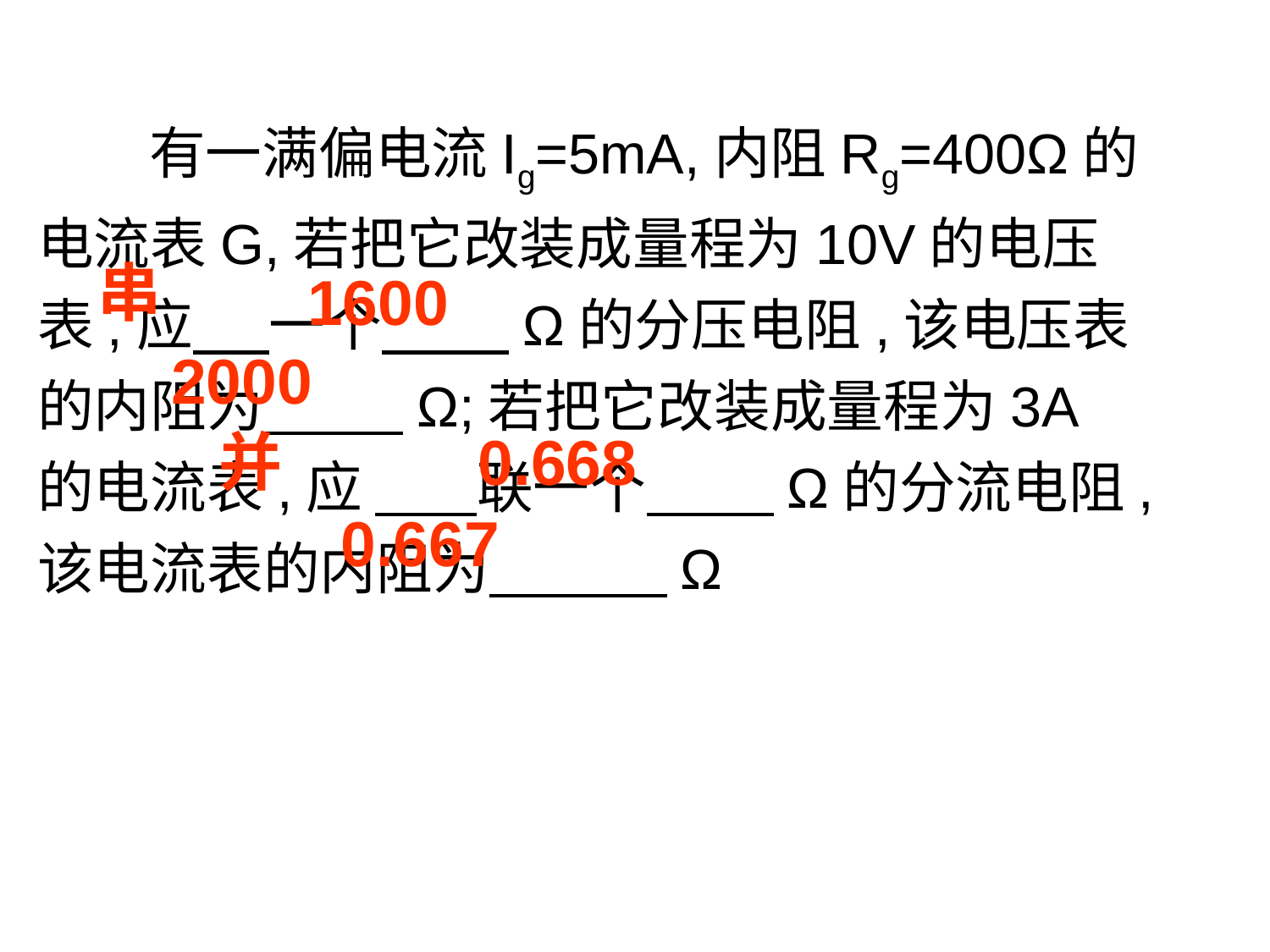

有一满偏电流Ig=5mA,内阻Rg=400Ω的电流表G,若把它改装成量程为10V的电压表,应      一个          Ω的分压电阻,该电压表的内阻为           Ω;若把它改装成量程为3A的电流表,应         联一个          Ω的分流电阻,该电流表的内阻为              Ω
串
1600
2000
并
0.668
0.667